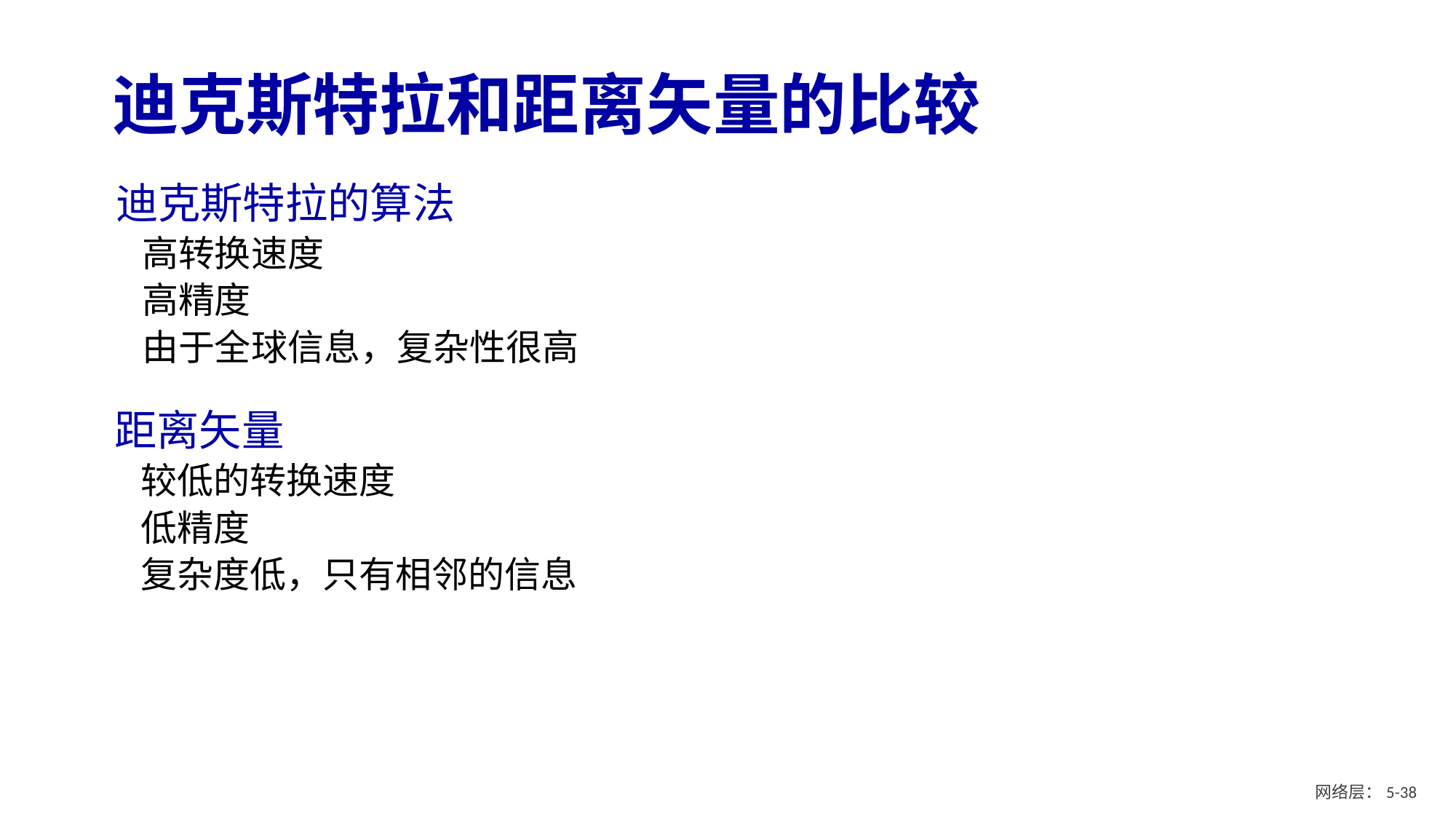

# 迪克斯特拉和距离矢量的比较
迪克斯特拉的算法
高转换速度
高精度
由于全球信息，复杂性很高
距离矢量
较低的转换速度
低精度
复杂度低，只有相邻的信息
网络层：5-38